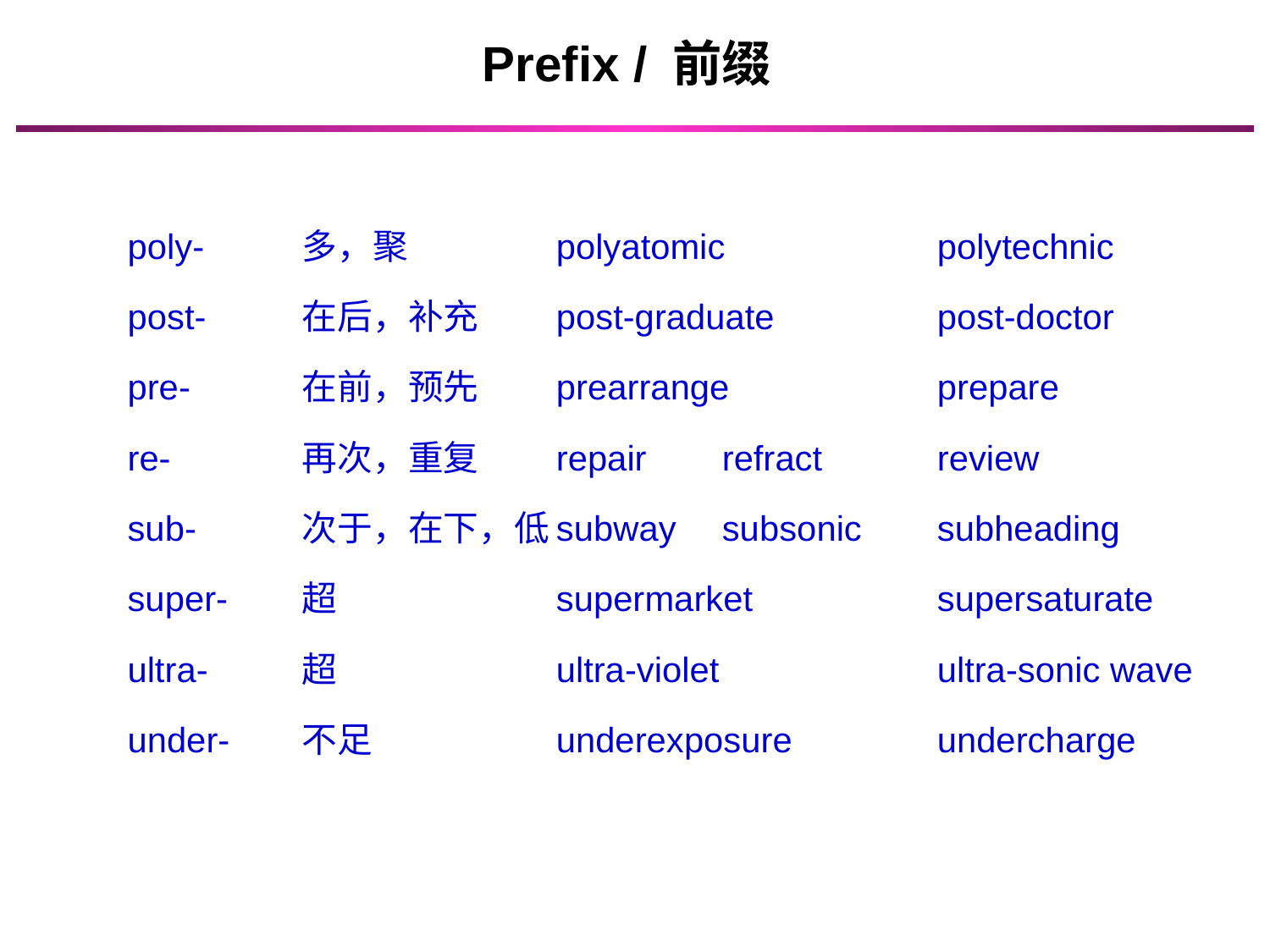

Prefix / 前缀

poly-	多，聚		polyatomic		polytechnic
post-	在后，补充	post-graduate		post-doctor
pre-	在前，预先	prearrange		prepare
re-		再次，重复	repair	    refract	review
sub-	次于，在下，低	subway	    subsonic	subheading
super-	超		supermarket		supersaturate
ultra-	超		ultra-violet		ultra-sonic wave
under-	不足		underexposure		undercharge